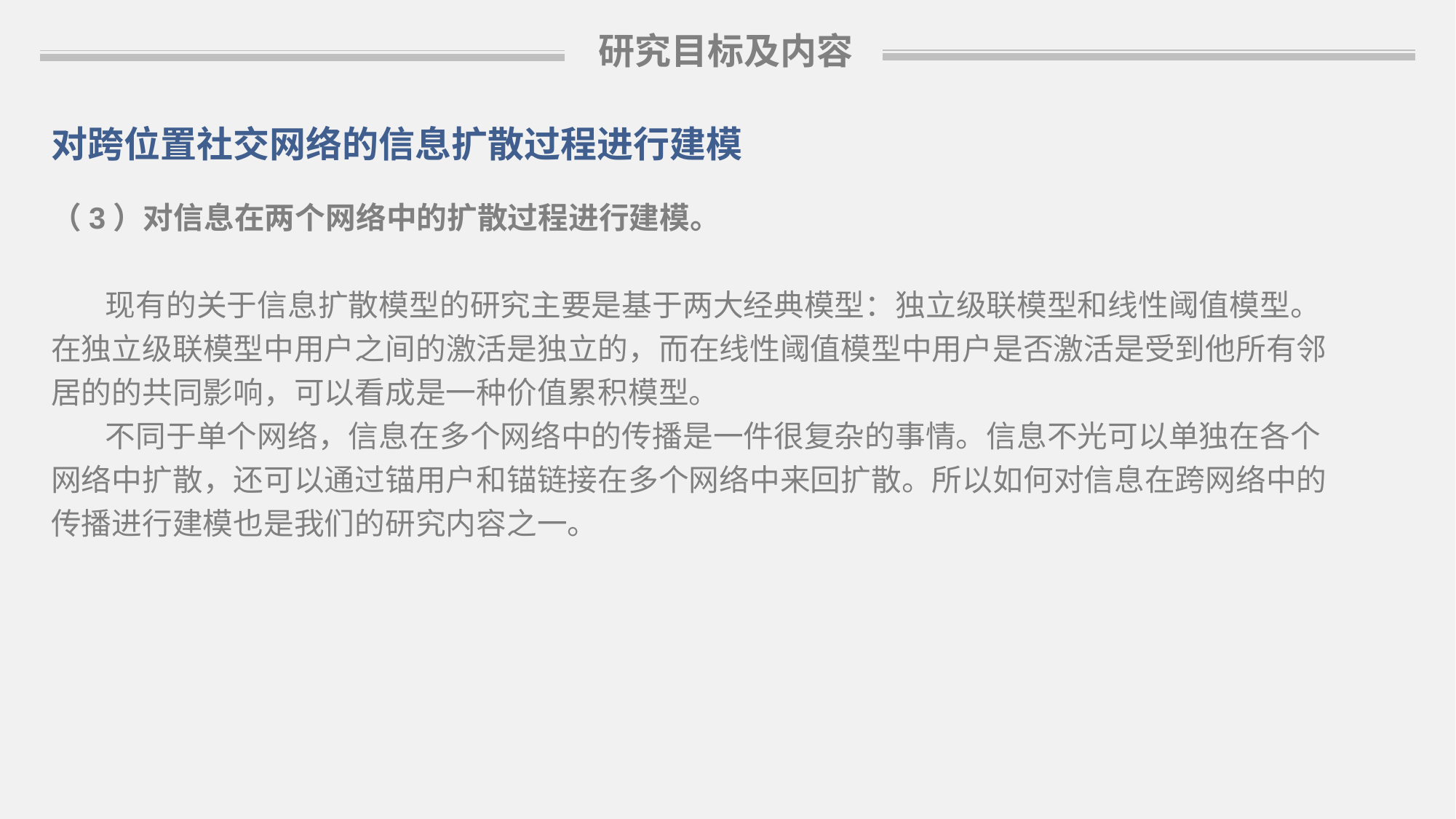

研究目标及内容
对跨位置社交网络的信息扩散过程进行建模
（3）对信息在两个网络中的扩散过程进行建模。

       现有的关于信息扩散模型的研究主要是基于两大经典模型：独立级联模型和线性阈值模型。在独立级联模型中用户之间的激活是独立的，而在线性阈值模型中用户是否激活是受到他所有邻居的的共同影响，可以看成是一种价值累积模型。
       不同于单个网络，信息在多个网络中的传播是一件很复杂的事情。信息不光可以单独在各个网络中扩散，还可以通过锚用户和锚链接在多个网络中来回扩散。所以如何对信息在跨网络中的传播进行建模也是我们的研究内容之一。